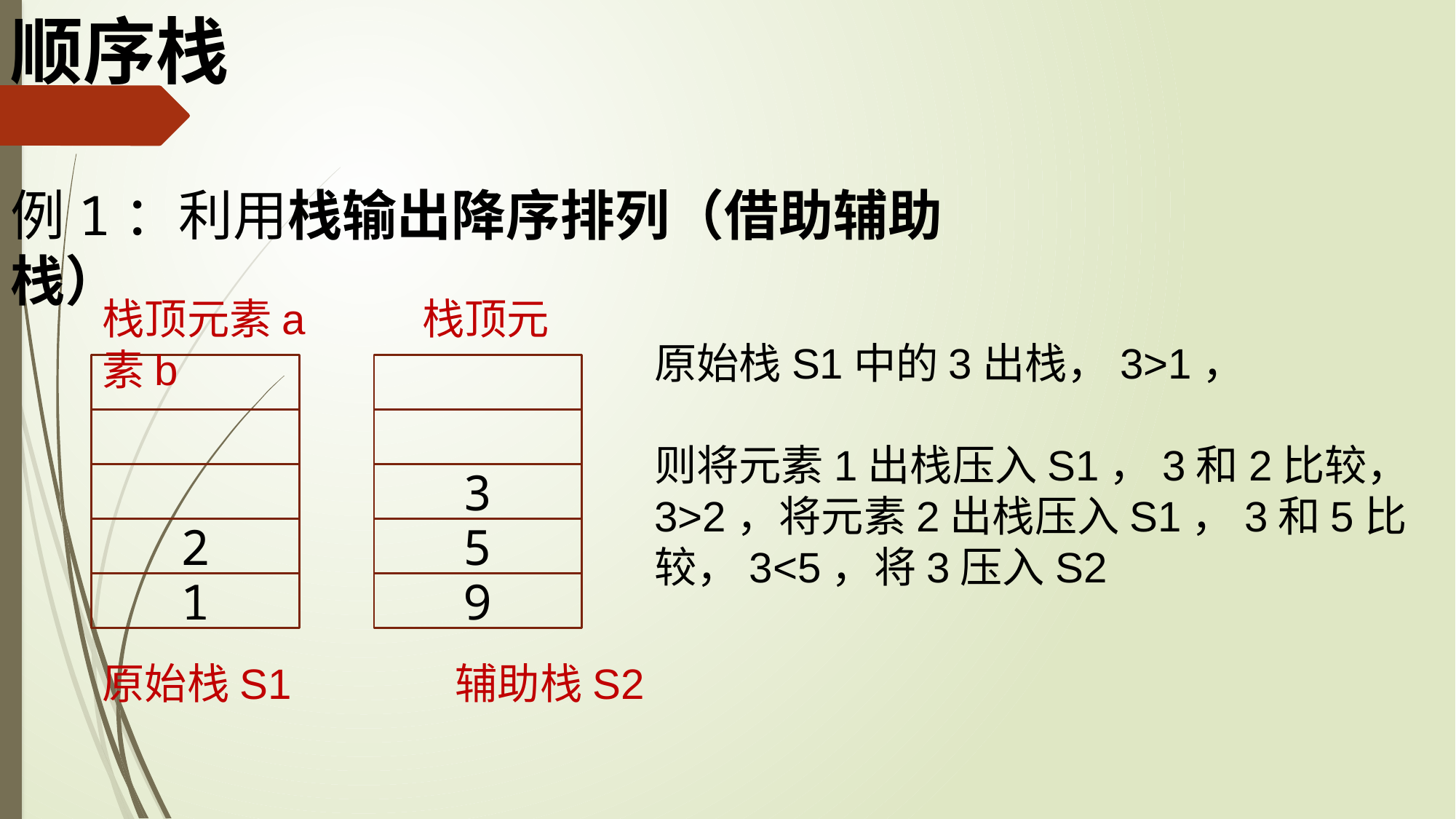

顺序栈
例1：利用栈输出降序排列（借助辅助栈）
栈顶元素a         栈顶元素b
原始栈S1中的3出栈，3>1，

则将元素1出栈压入S1，3和2比较，3>2，将元素2出栈压入S1，3和5比较，3<5，将3压入S2

3
2
5
1
9
原始栈S1             辅助栈S2